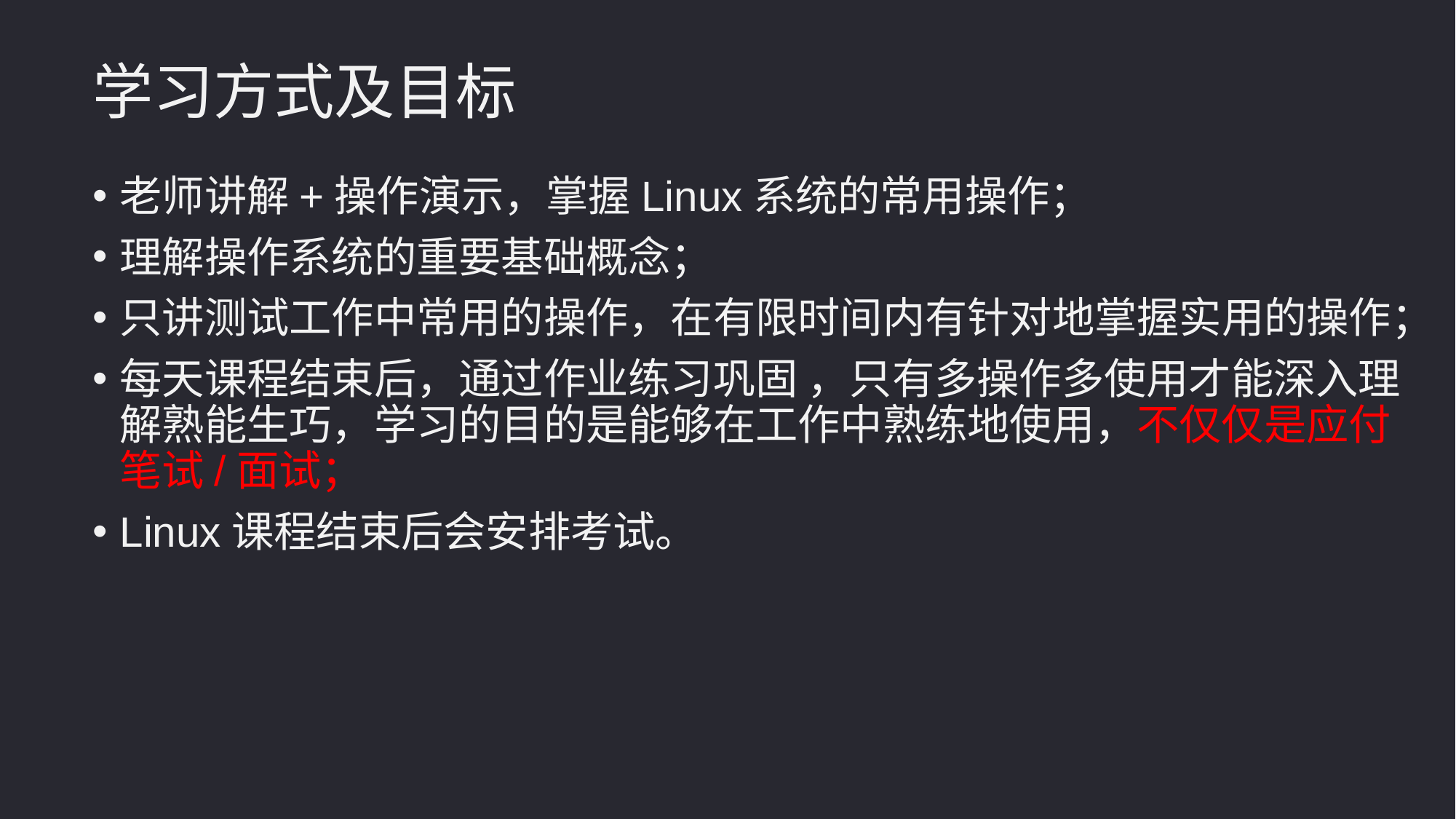

学习方式及目标
老师讲解+操作演示，掌握Linux系统的常用操作；
理解操作系统的重要基础概念；
只讲测试工作中常用的操作，在有限时间内有针对地掌握实用的操作；
每天课程结束后，通过作业练习巩固 ，只有多操作多使用才能深入理解熟能生巧，学习的目的是能够在工作中熟练地使用，不仅仅是应付笔试/面试；
Linux课程结束后会安排考试。